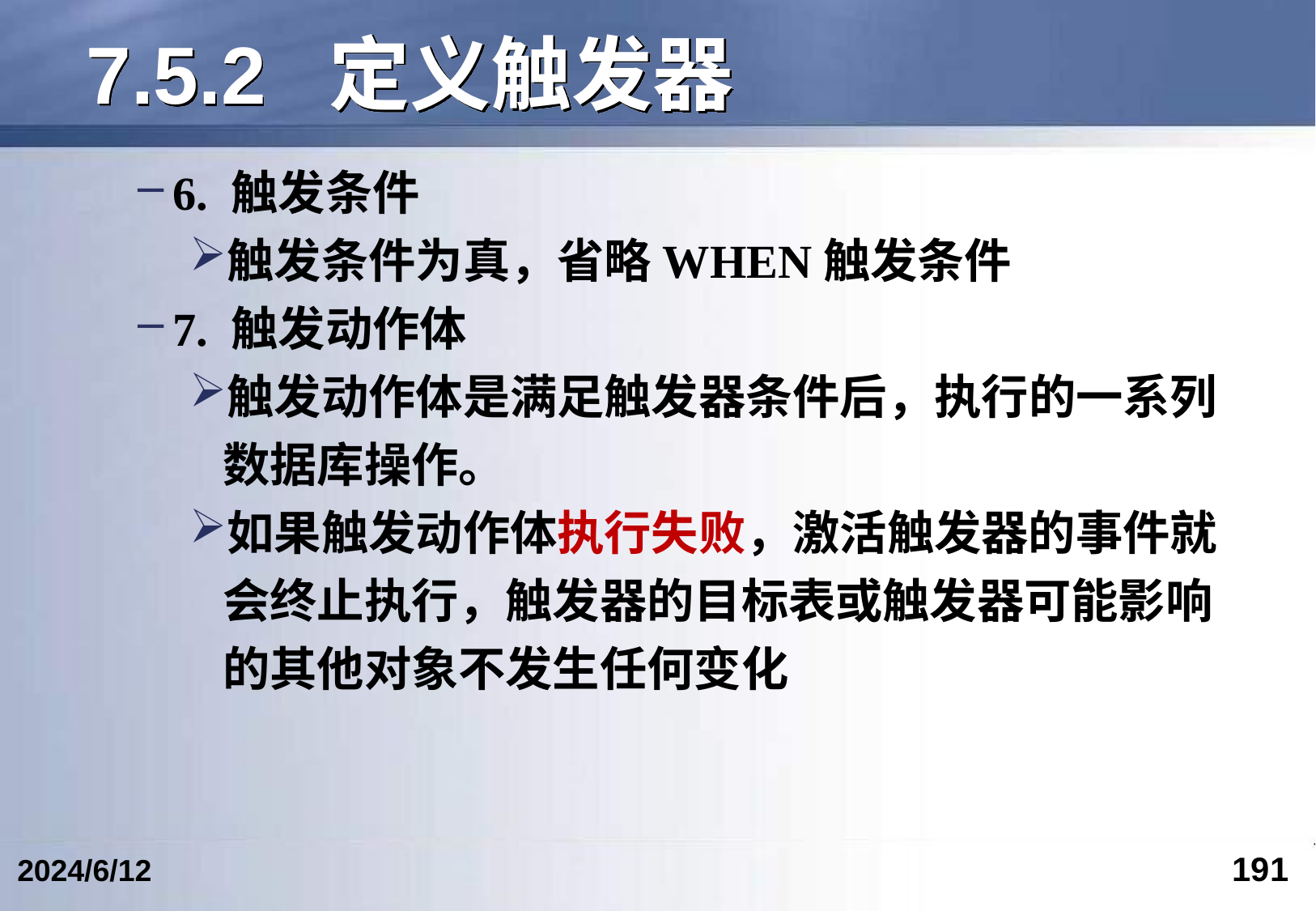

# 7.5.2	定义触发器
6. 触发条件
触发条件为真，省略WHEN触发条件
7. 触发动作体
触发动作体是满足触发器条件后，执行的一系列数据库操作。
如果触发动作体执行失败，激活触发器的事件就会终止执行，触发器的目标表或触发器可能影响的其他对象不发生任何变化
191
2024/6/12